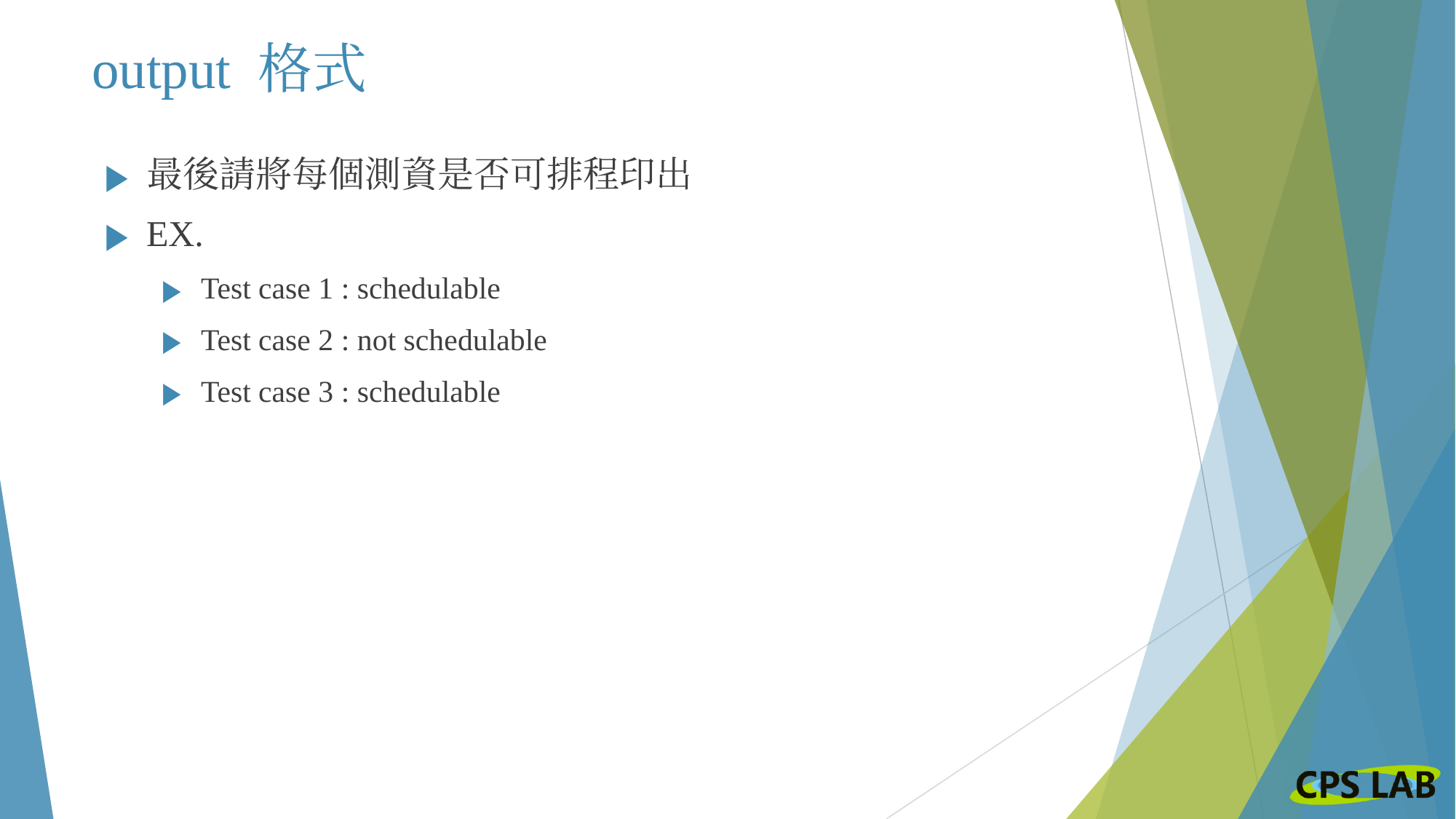

# output 格式
最後請將每個測資是否可排程印出
EX.
Test case 1 : schedulable
Test case 2 : not schedulable
Test case 3 : schedulable